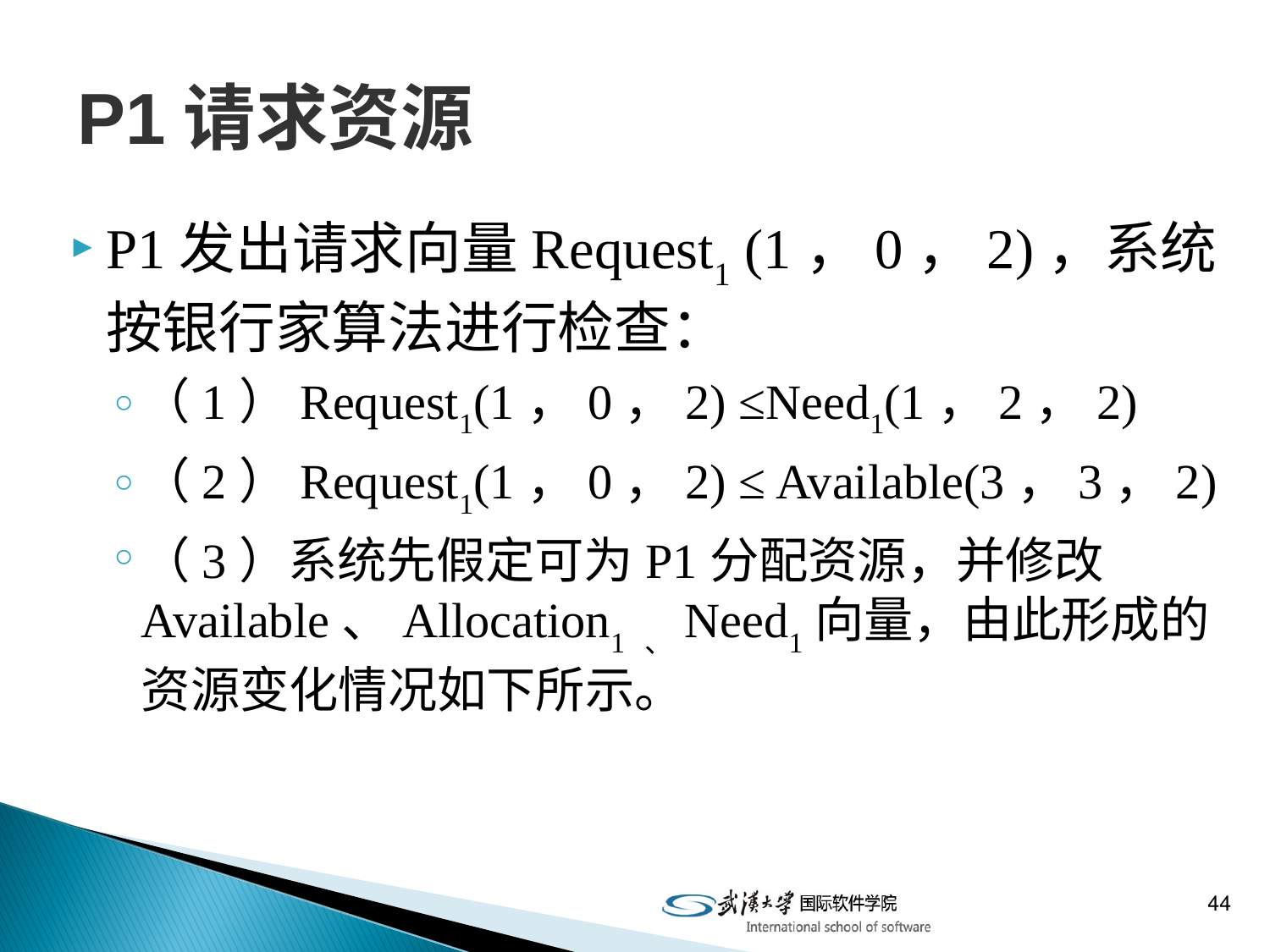

# P1请求资源
P1发出请求向量Request1 (1，0，2)，系统按银行家算法进行检查：
（1）Request1(1，0，2) ≤Need1(1，2，2)
（2）Request1(1，0，2) ≤ Available(3，3，2)
（3）系统先假定可为P1分配资源，并修改Available、Allocation1 、Need1向量，由此形成的资源变化情况如下所示。